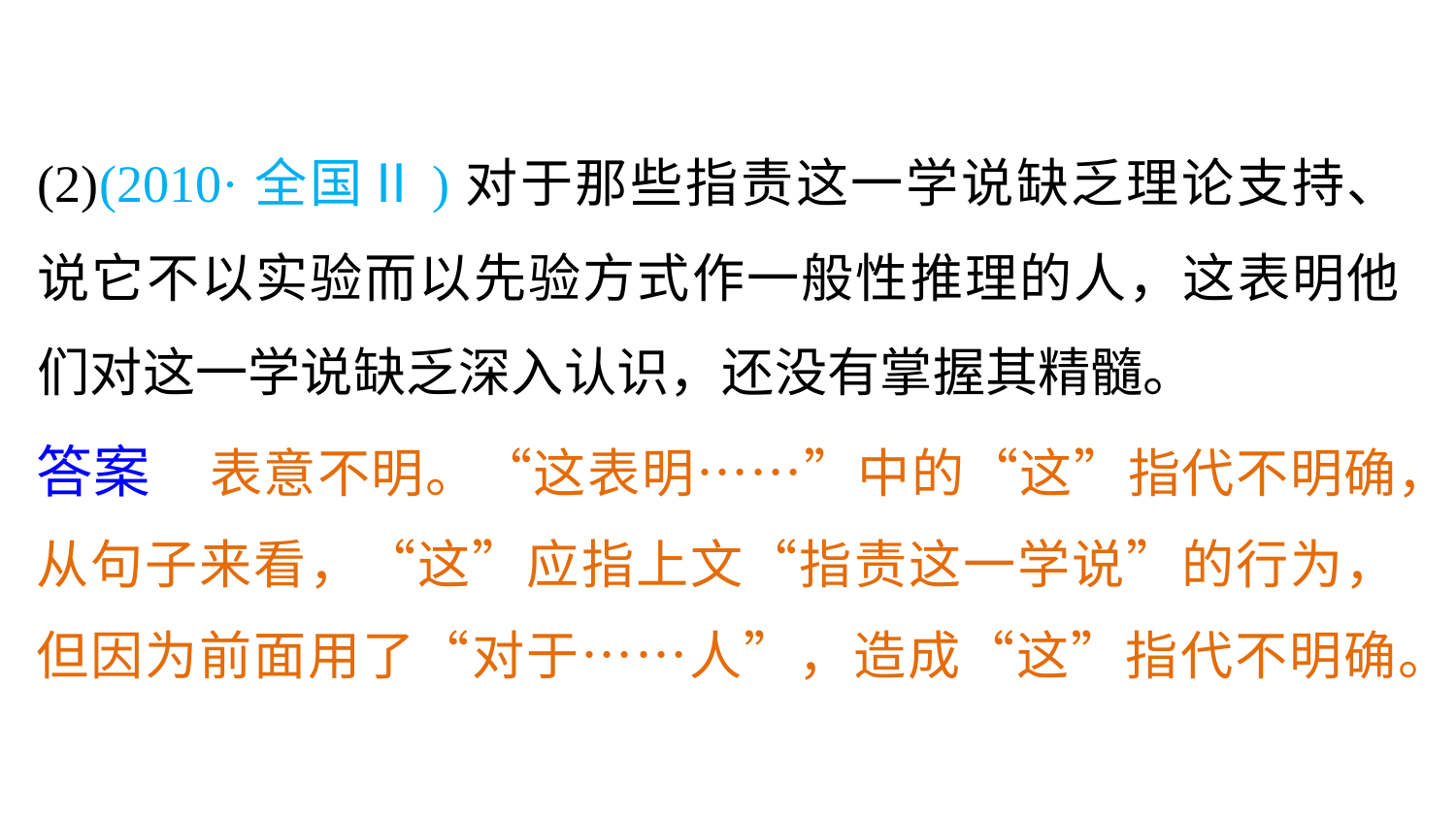

(2)(2010·全国Ⅱ)对于那些指责这一学说缺乏理论支持、说它不以实验而以先验方式作一般性推理的人，这表明他们对这一学说缺乏深入认识，还没有掌握其精髓。
答案　表意不明。“这表明……”中的“这”指代不明确，从句子来看，“这”应指上文“指责这一学说”的行为，但因为前面用了“对于……人”，造成“这”指代不明确。